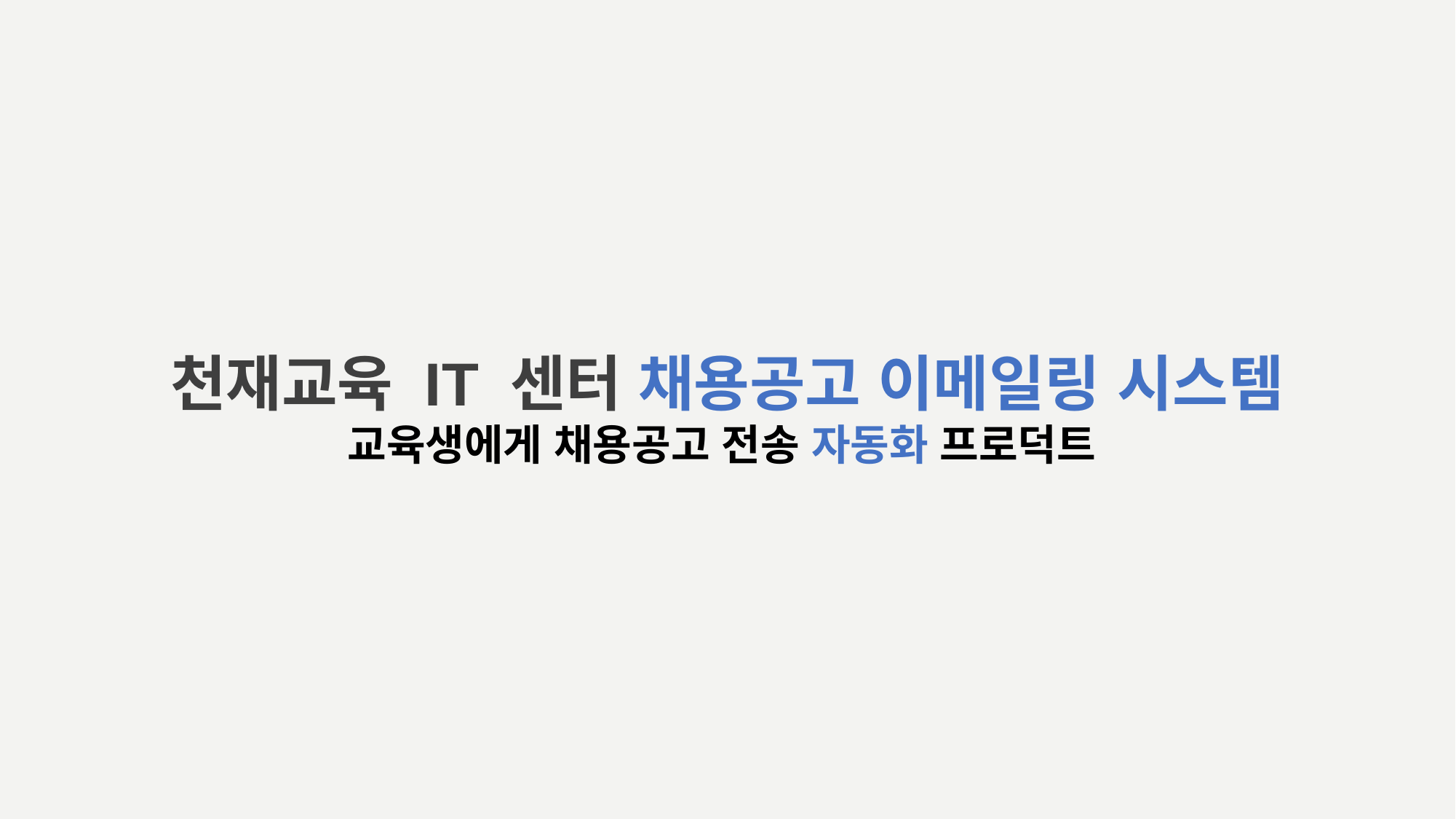

천재교육 IT 센터 채용공고 이메일링 시스템
교육생에게 채용공고 전송 자동화 프로덕트